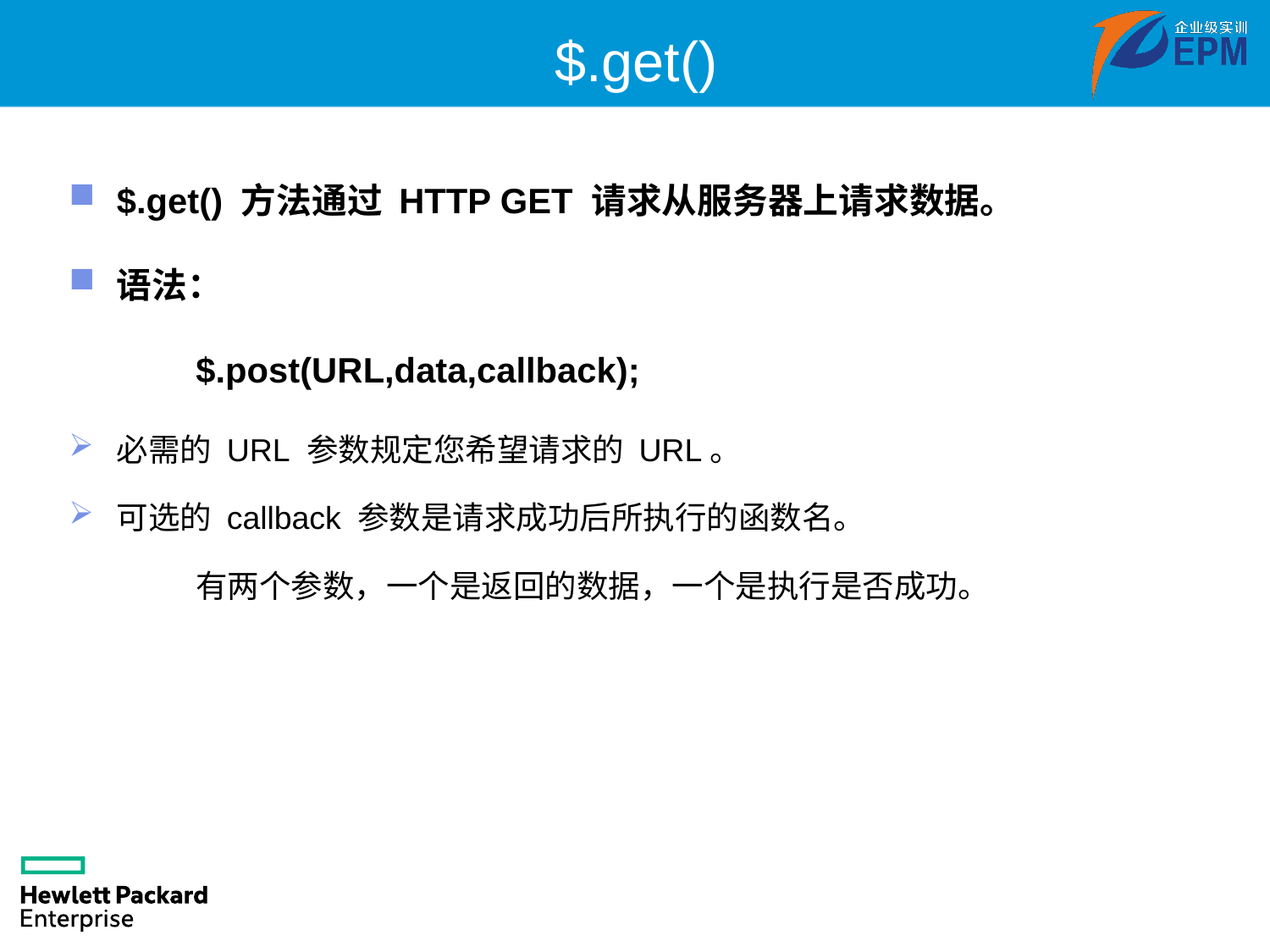

# $.get()
$.get() 方法通过 HTTP GET 请求从服务器上请求数据。
语法：
	$.post(URL,data,callback);
必需的 URL 参数规定您希望请求的 URL。
可选的 callback 参数是请求成功后所执行的函数名。
	有两个参数，一个是返回的数据，一个是执行是否成功。